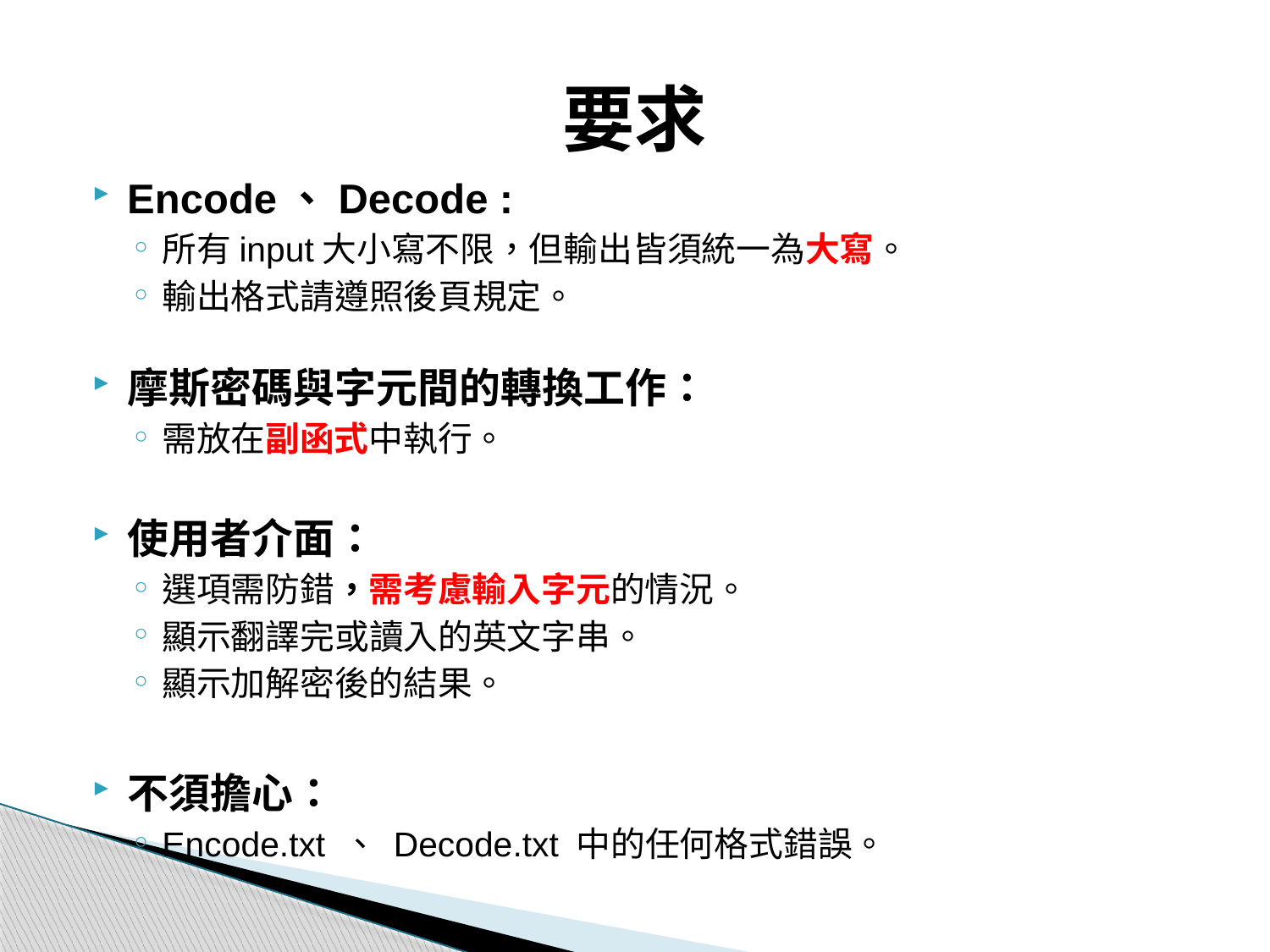

# 要求
Encode、Decode :
所有input大小寫不限，但輸出皆須統一為大寫。
輸出格式請遵照後頁規定。

摩斯密碼與字元間的轉換工作：
需放在副函式中執行。

使用者介面：
選項需防錯，需考慮輸入字元的情況。
顯示翻譯完或讀入的英文字串。
顯示加解密後的結果。

不須擔心：
Encode.txt 、 Decode.txt 中的任何格式錯誤。